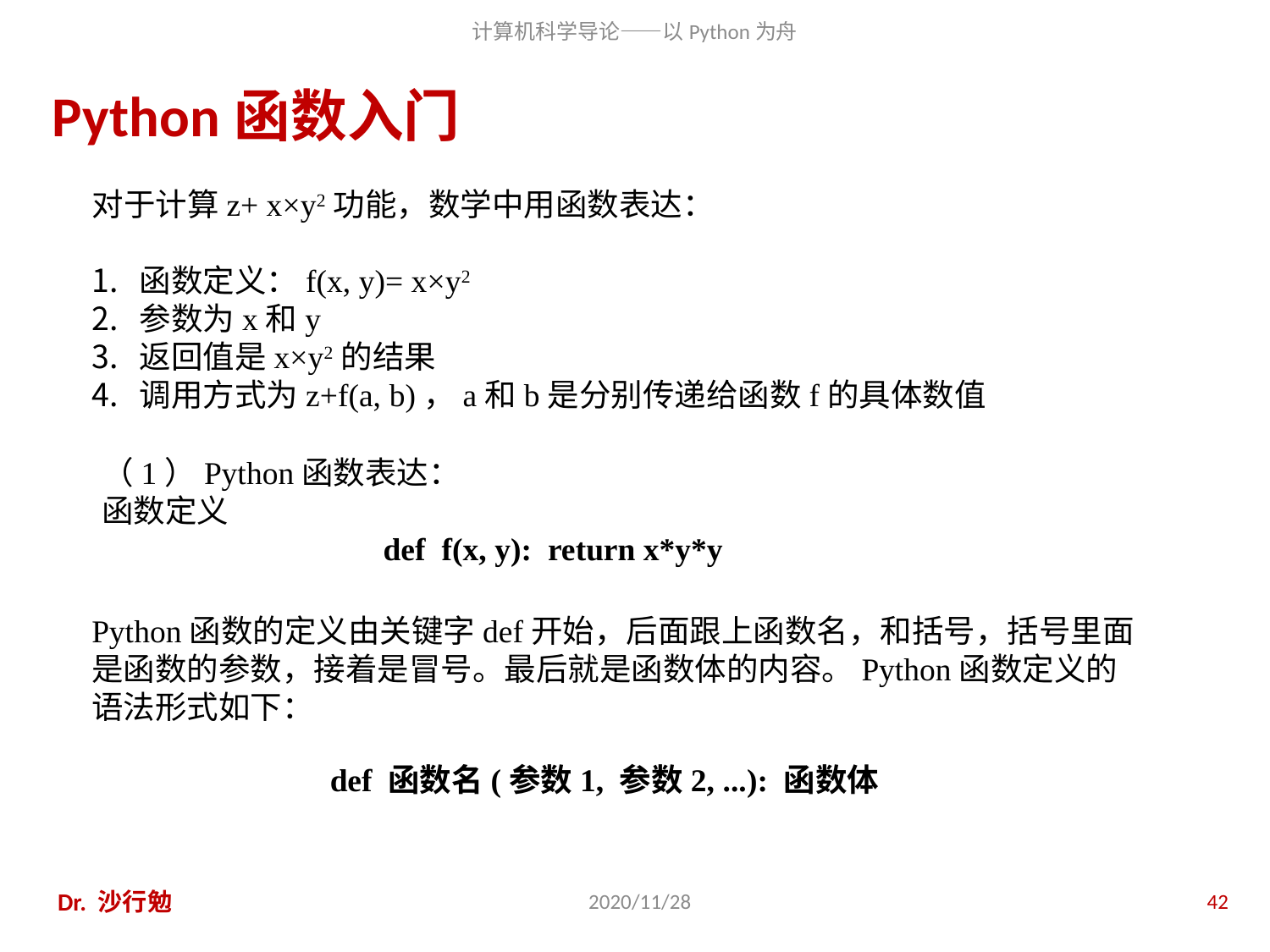

# Python函数入门
对于计算z+ x×y2功能，数学中用函数表达：

函数定义：f(x, y)= x×y2
参数为x和y
返回值是x×y2的结果
调用方式为z+f(a, b)，a和b是分别传递给函数f的具体数值
（1）Python函数表达：
函数定义
                                   def  f(x, y):  return x*y*y
Python函数的定义由关键字def开始，后面跟上函数名，和括号，括号里面是函数的参数，接着是冒号。最后就是函数体的内容。Python函数定义的语法形式如下：
def 函数名(参数1, 参数2, ...): 函数体
Dr. 沙行勉
2020/11/28
42